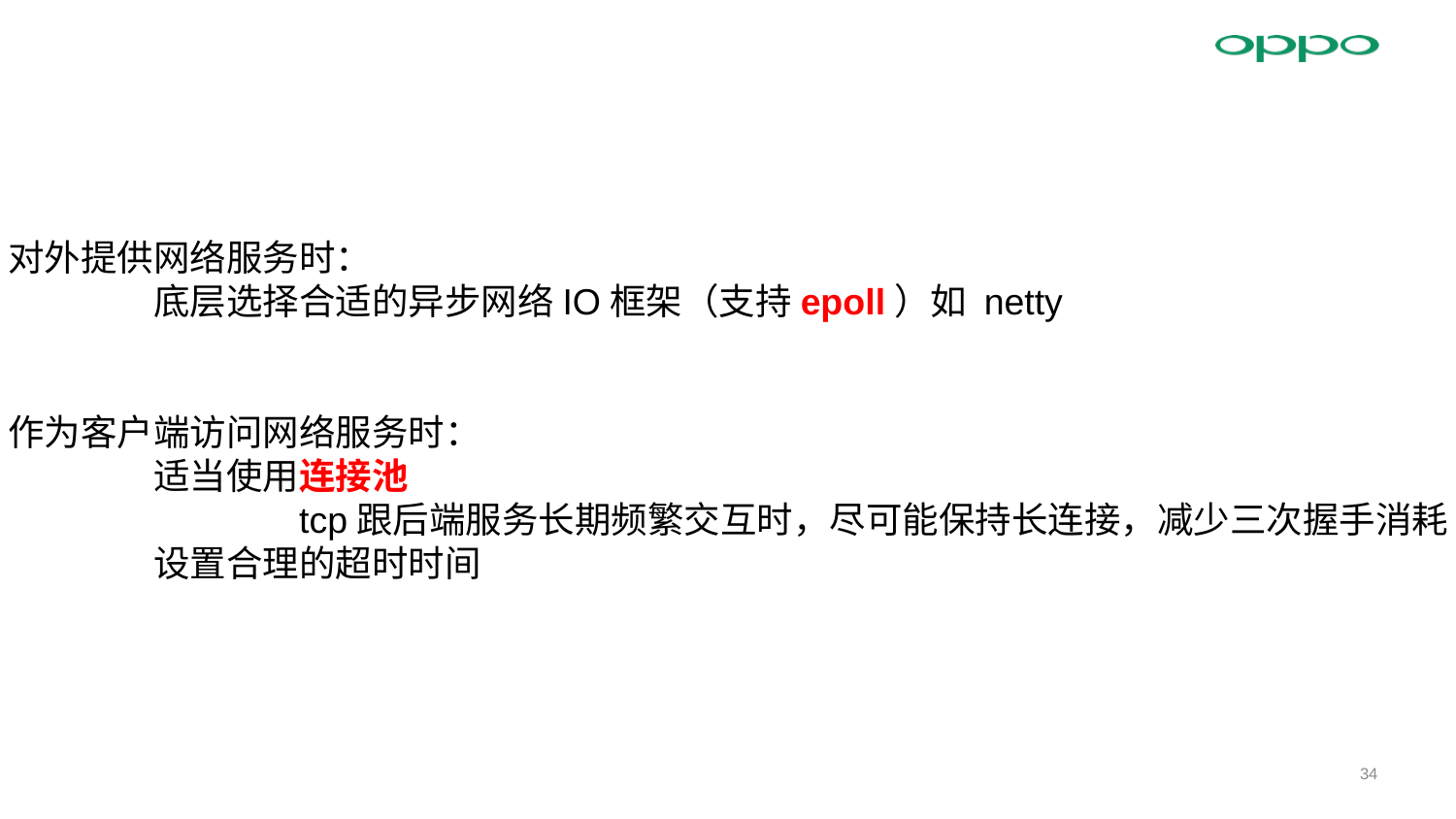

对外提供网络服务时：
	底层选择合适的异步网络IO框架（支持epoll）如 netty

作为客户端访问网络服务时：
	适当使用连接池
		tcp跟后端服务长期频繁交互时，尽可能保持长连接，减少三次握手消耗
	设置合理的超时时间